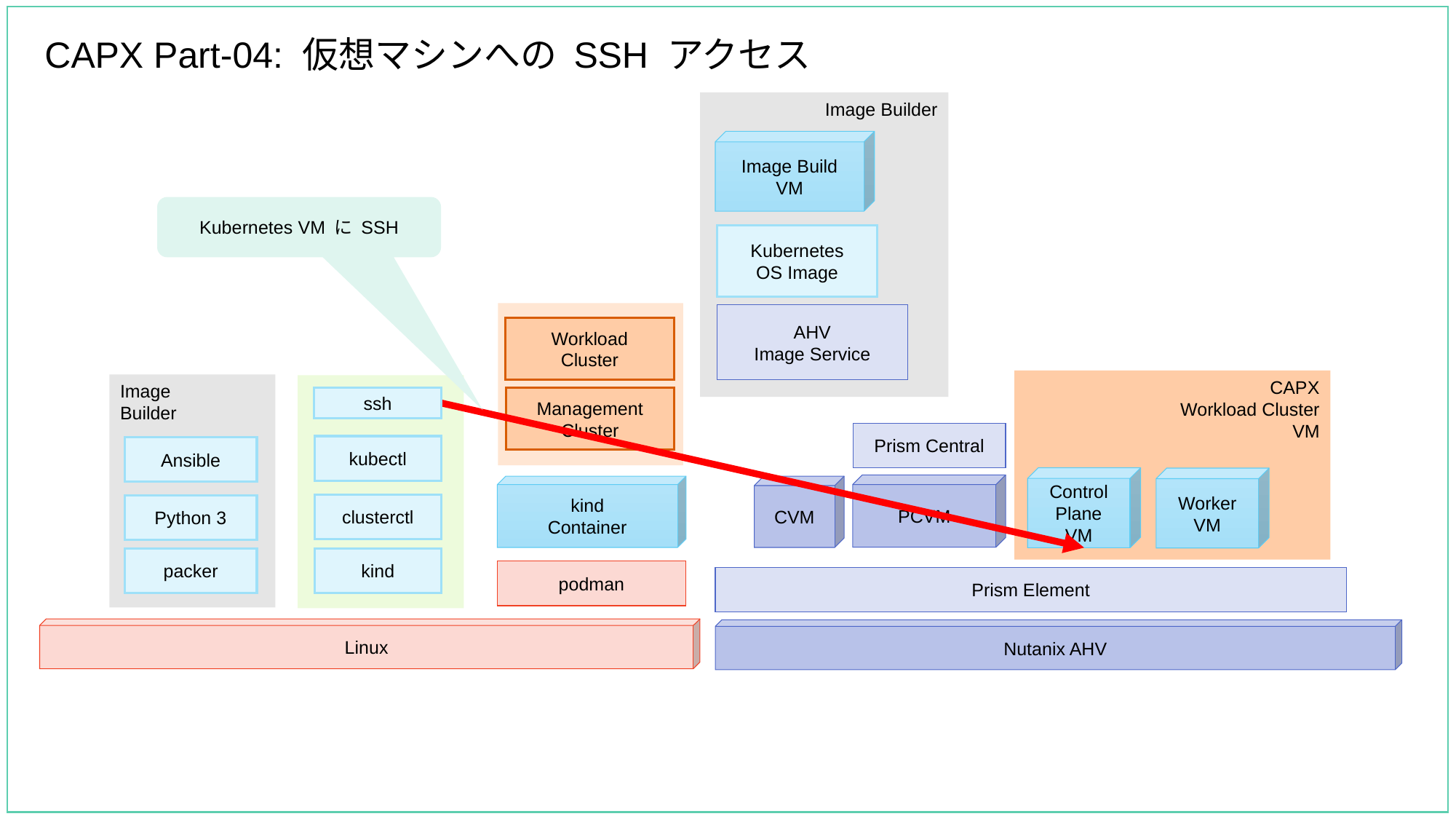

# CAPX Part-04: 仮想マシンへの SSH アクセス
Image Builder
Image Build
VM
Kubernetes VM に SSH
Kubernetes
OS Image

AHV
Image Service
Workload
Cluster
CAPX
Workload Cluster
VM
Image
Builder

ssh
Management
Cluster
Prism Central
kubectl
Ansible
Control
Plane
VM
Worker
VM
PCVM
kind
Container
CVM
clusterctl
Python 3
packer
kind
podman
Prism Element
Linux
Nutanix AHV